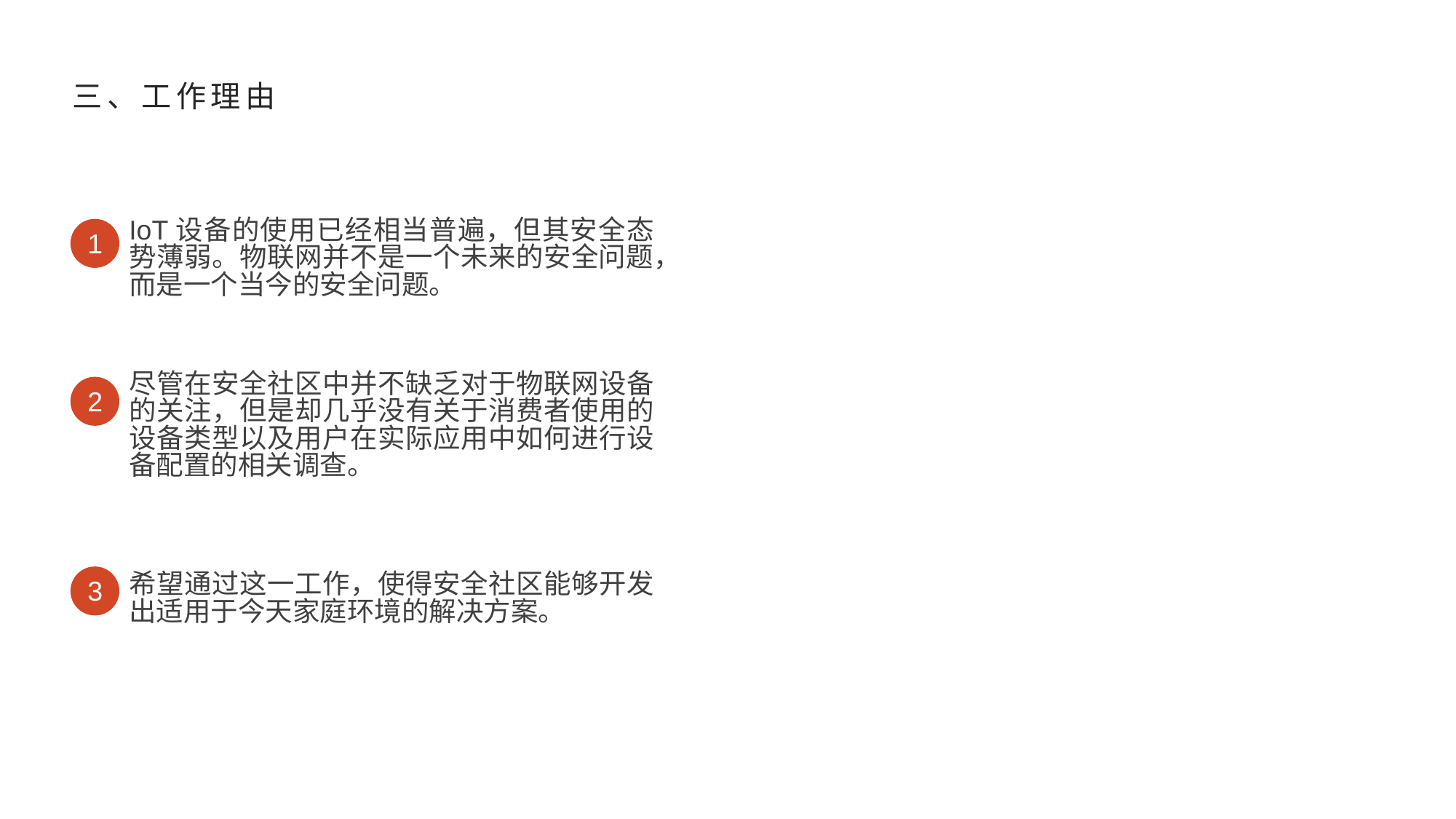

# 三、工作理由
IoT设备的使用已经相当普遍，但其安全态势薄弱。物联网并不是一个未来的安全问题，而是一个当今的安全问题。

1
尽管在安全社区中并不缺乏对于物联网设备的关注，但是却几乎没有关于消费者使用的设备类型以及用户在实际应用中如何进行设备配置的相关调查。

2

3
希望通过这一工作，使得安全社区能够开发出适用于今天家庭环境的解决方案。